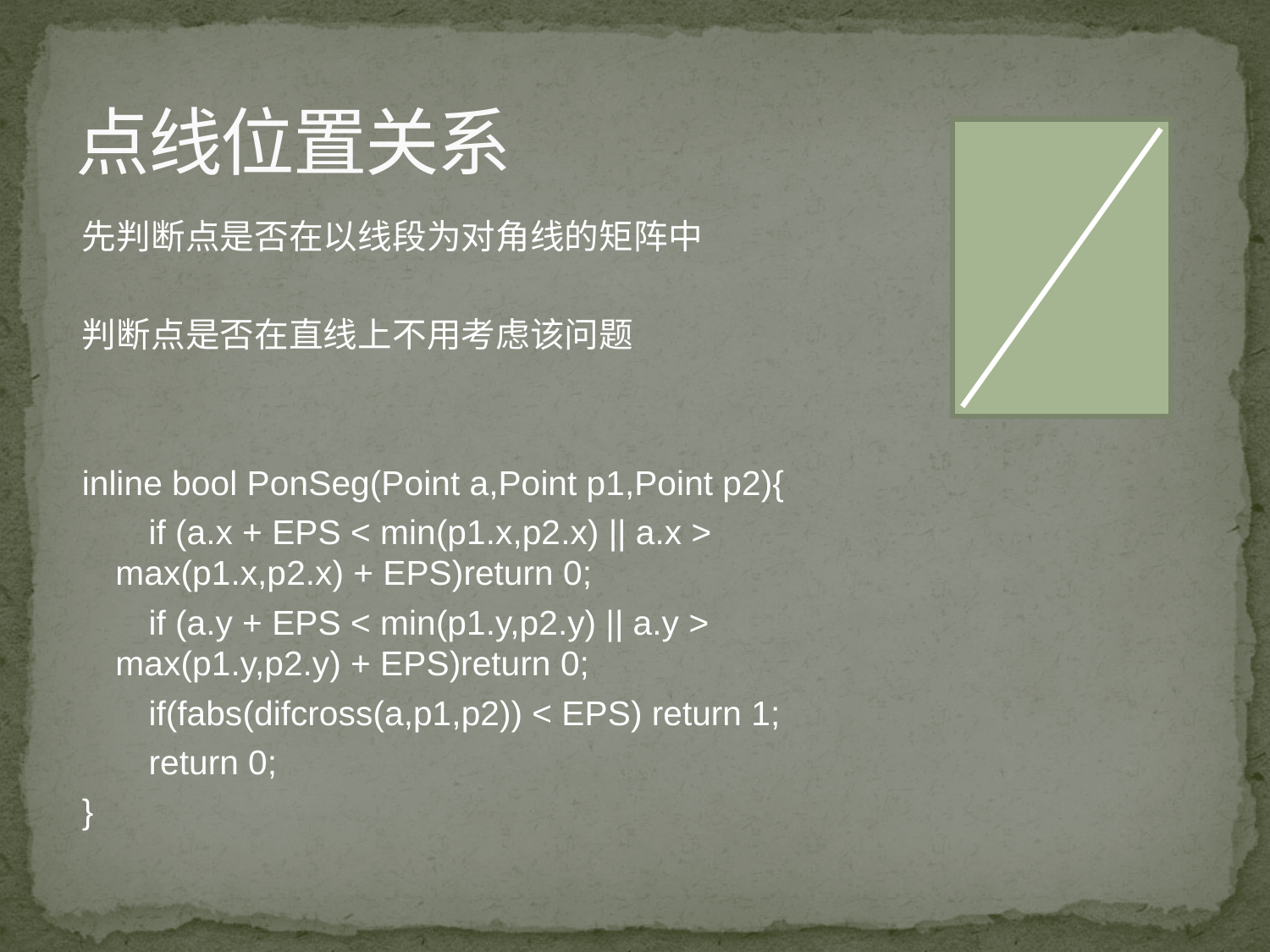

# 点线位置关系

先判断点是否在以线段为对角线的矩阵中

判断点是否在直线上不用考虑该问题

inline bool PonSeg(Point a,Point p1,Point p2){
       if (a.x + EPS < min(p1.x,p2.x) || a.x > 				max(p1.x,p2.x) + EPS)return 0;
       if (a.y + EPS < min(p1.y,p2.y) || a.y > 				max(p1.y,p2.y) + EPS)return 0;
       if(fabs(difcross(a,p1,p2)) < EPS) return 1;
       return 0;
}